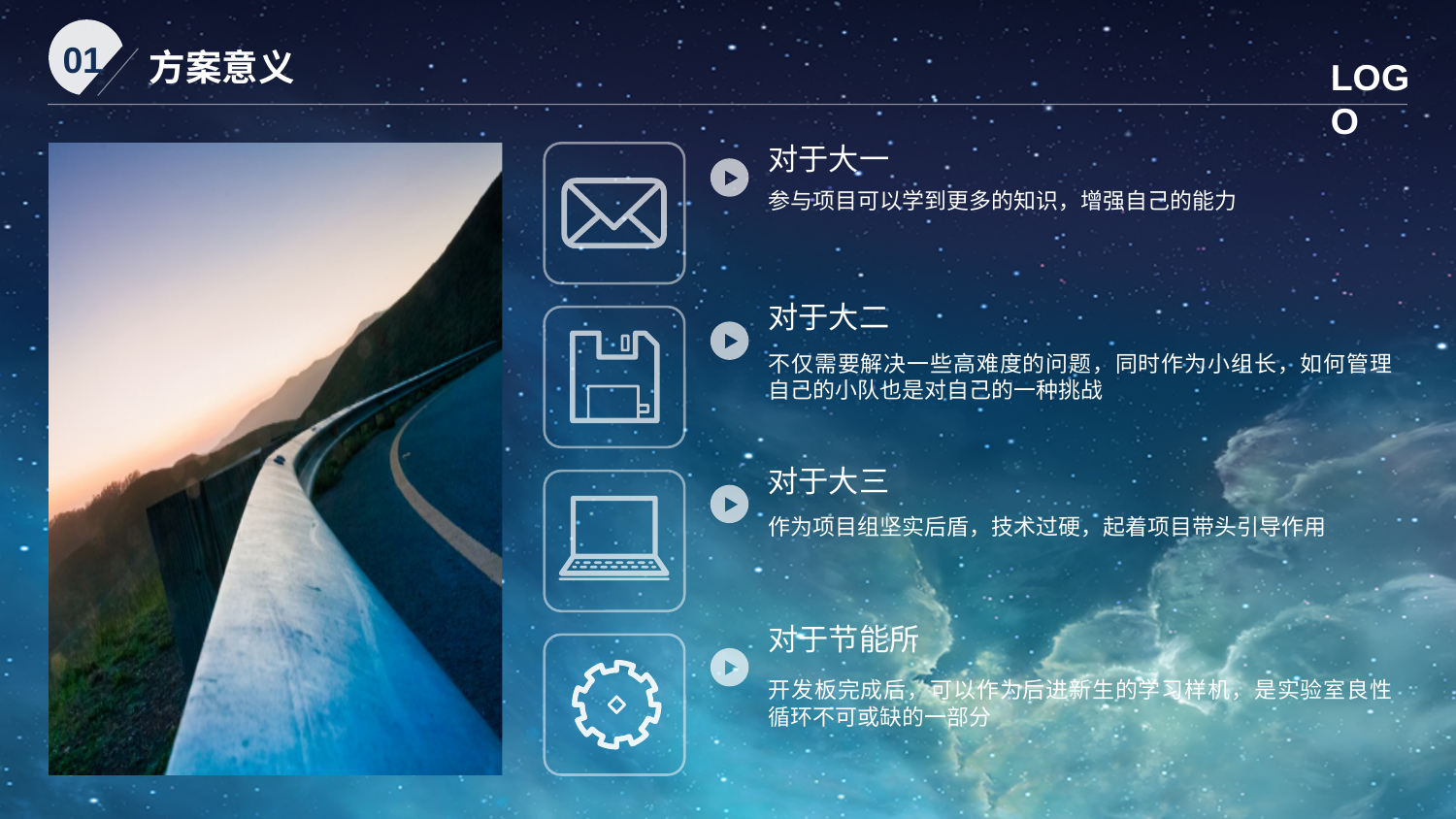

01
方案意义
LOGO
对于大一

参与项目可以学到更多的知识，增强自己的能力
对于大二

不仅需要解决一些高难度的问题，同时作为小组长，如何管理自己的小队也是对自己的一种挑战
对于大三

作为项目组坚实后盾，技术过硬，起着项目带头引导作用
对于节能所

开发板完成后，可以作为后进新生的学习样机，是实验室良性循环不可或缺的一部分